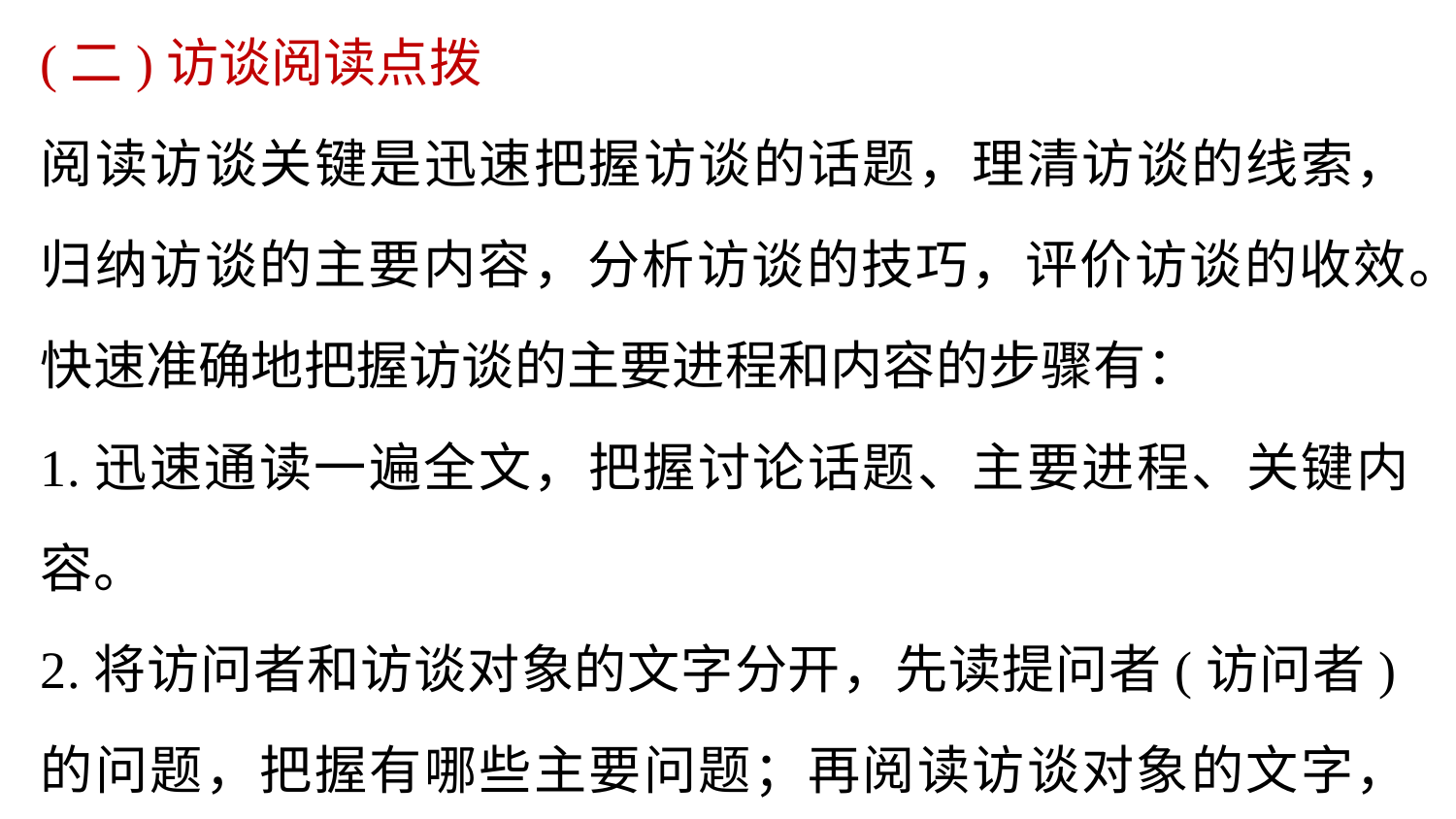

(二)访谈阅读点拨
阅读访谈关键是迅速把握访谈的话题，理清访谈的线索，归纳访谈的主要内容，分析访谈的技巧，评价访谈的收效。
快速准确地把握访谈的主要进程和内容的步骤有：
1.迅速通读一遍全文，把握讨论话题、主要进程、关键内容。
2.将访问者和访谈对象的文字分开，先读提问者(访问者)的问题，把握有哪些主要问题；再阅读访谈对象的文字，大致把握其阐述分析。